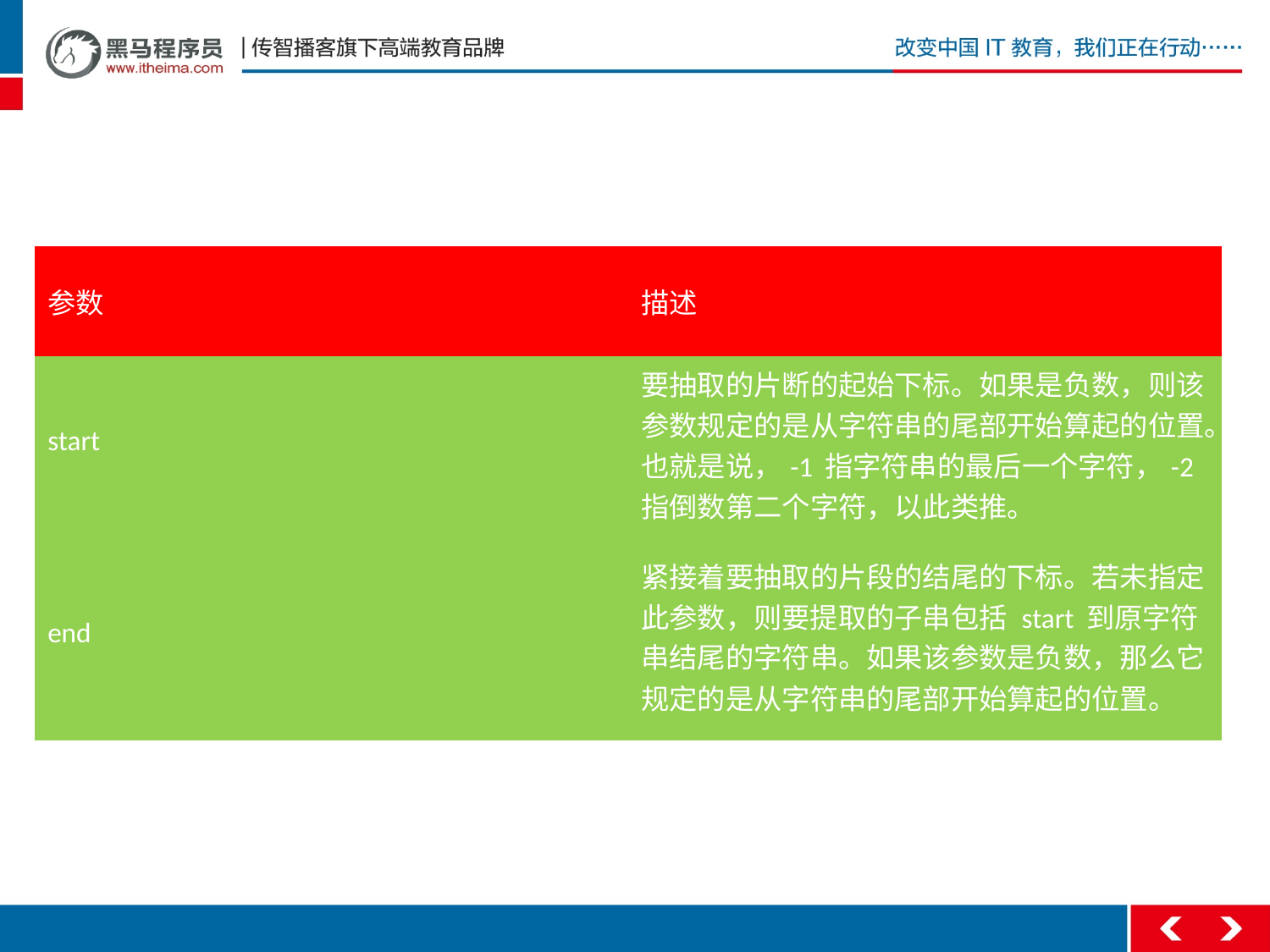

#

| 参数 | 描述 |
| --- | --- |
| start | 要抽取的片断的起始下标。如果是负数，则该参数规定的是从字符串的尾部开始算起的位置。也就是说，-1 指字符串的最后一个字符，-2 指倒数第二个字符，以此类推。 |
| end | 紧接着要抽取的片段的结尾的下标。若未指定此参数，则要提取的子串包括 start 到原字符串结尾的字符串。如果该参数是负数，那么它规定的是从字符串的尾部开始算起的位置。 |